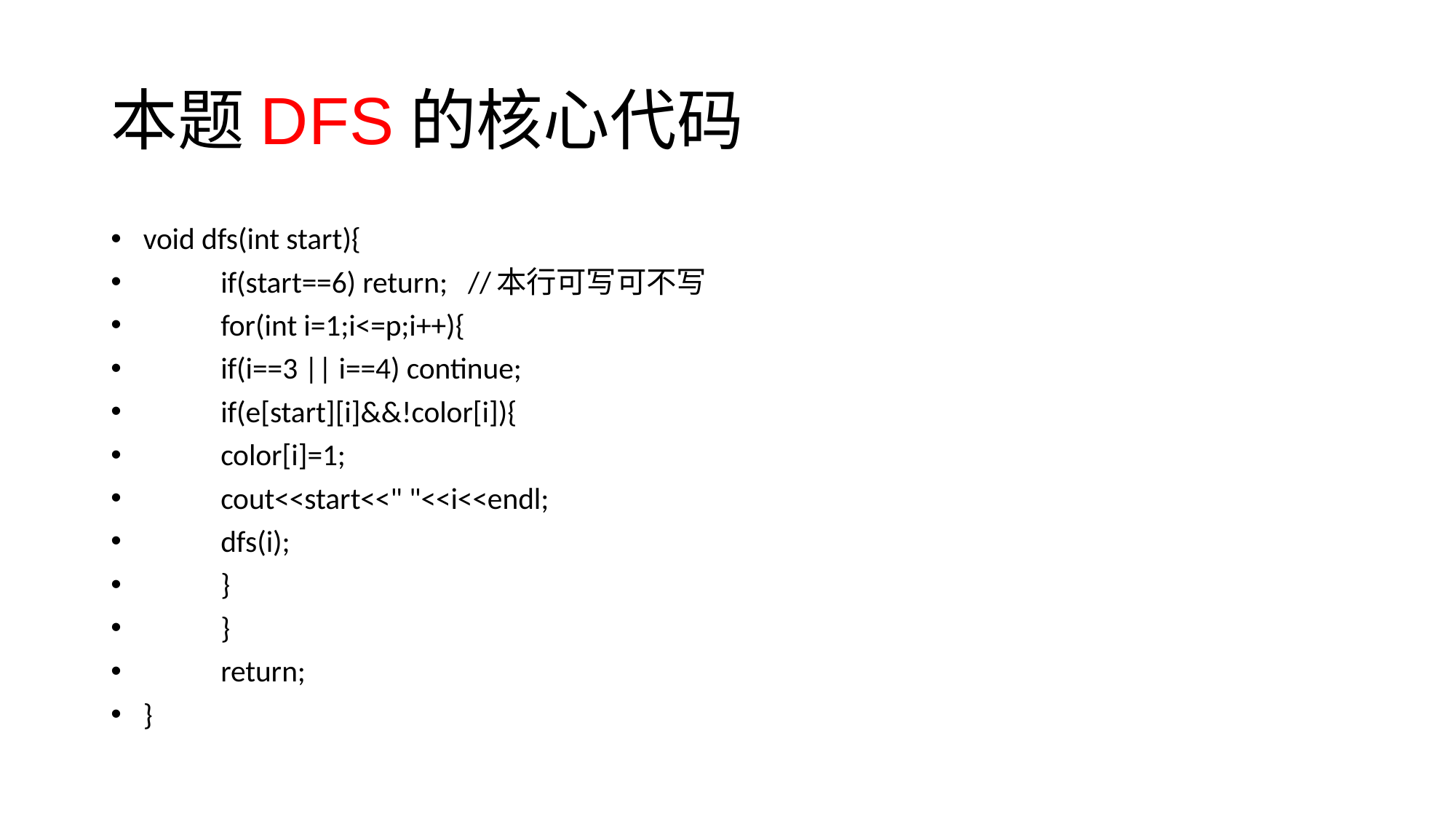

# 本题DFS的核心代码
void dfs(int start){
	if(start==6) return;   //本行可写可不写
	for(int i=1;i<=p;i++){
		if(i==3 || i==4) continue;
		if(e[start][i]&&!color[i]){
			color[i]=1;
			cout<<start<<" "<<i<<endl;
			dfs(i);
		}
	}
	return;
}